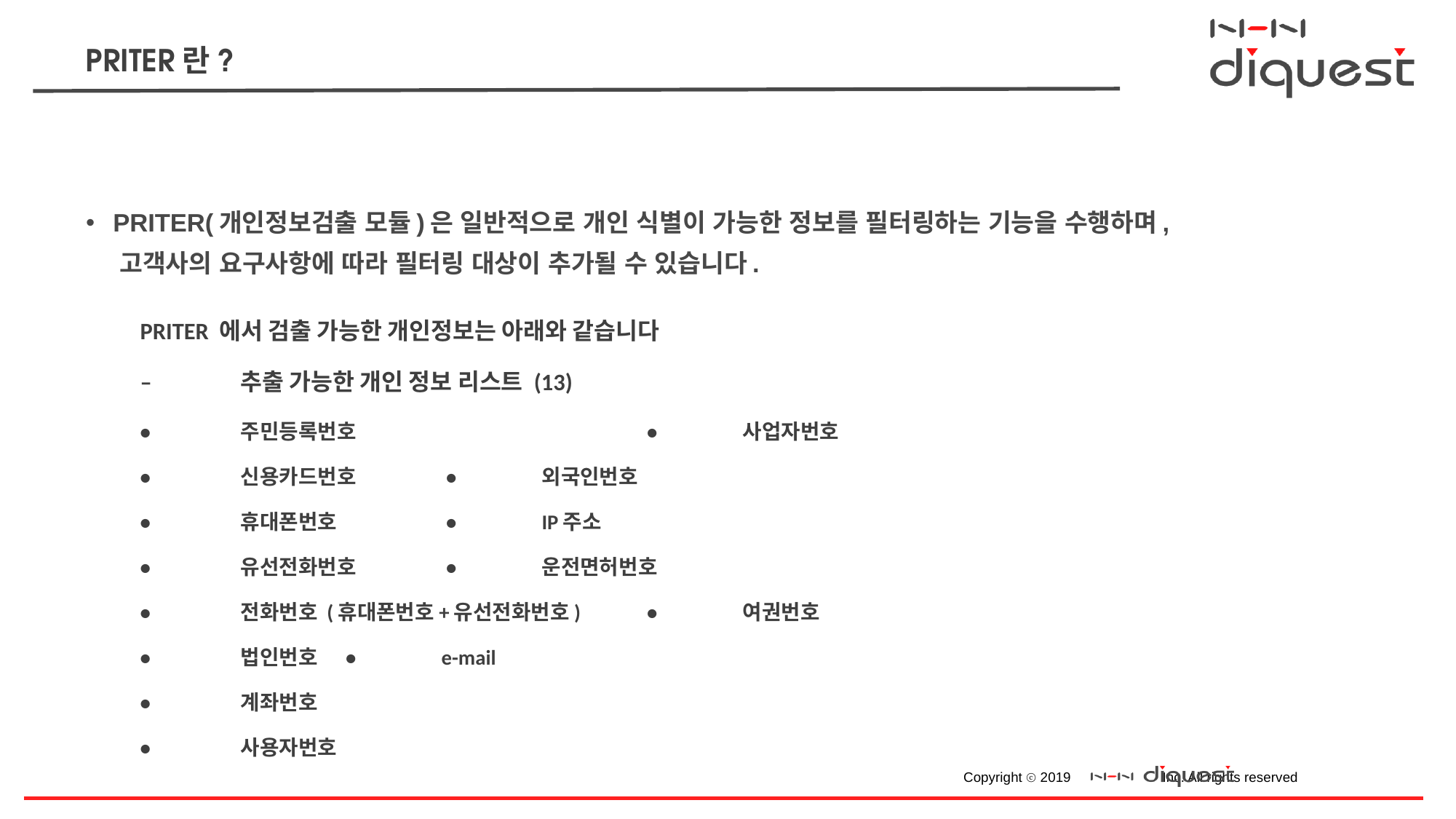

# PRITER란?

PRITER(개인정보검출 모듈)은 일반적으로 개인 식별이 가능한 정보를 필터링하는 기능을 수행하며,
    고객사의 요구사항에 따라 필터링 대상이 추가될 수 있습니다.

PRITER 에서 검출 가능한 개인정보는 아래와 같습니다

–	추출 가능한 개인 정보 리스트 (13)

•	주민등록번호                                                   		 •	사업자번호

•	신용카드번호				 •	외국인번호

•	휴대폰번호				 	 •	IP주소

•	유선전화번호				 •	운전면허번호

•	전화번호 (휴대폰번호+유선전화번호)		 •	여권번호

•	법인번호					 •	e-mail

•	계좌번호

•	사용자번호